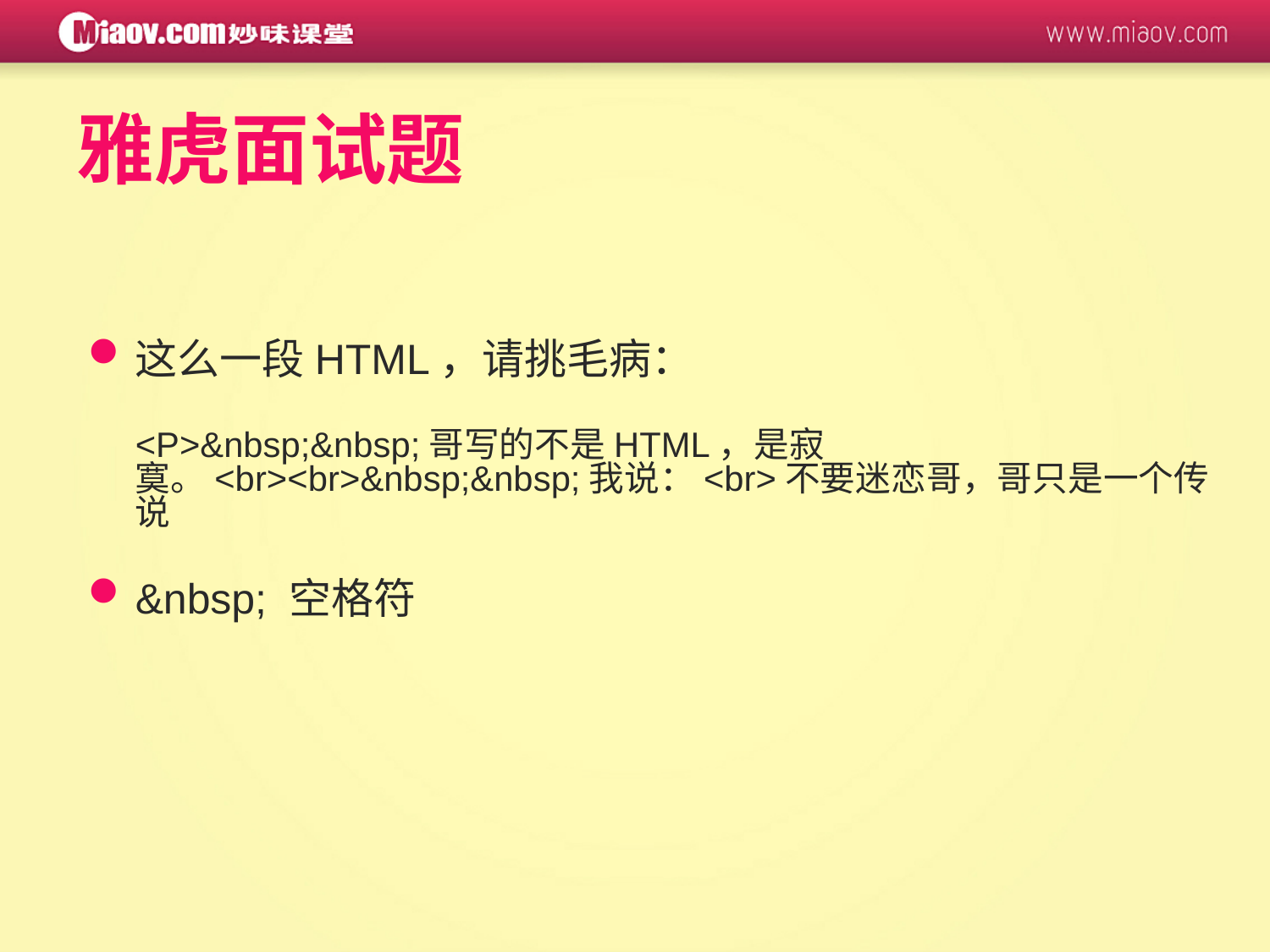

# 雅虎面试题

这么一段HTML，请挑毛病：

	<P>&nbsp;&nbsp;哥写的不是HTML，是寂寞。<br><br>&nbsp;&nbsp;我说：<br>不要迷恋哥，哥只是一个传说

&nbsp; 空格符